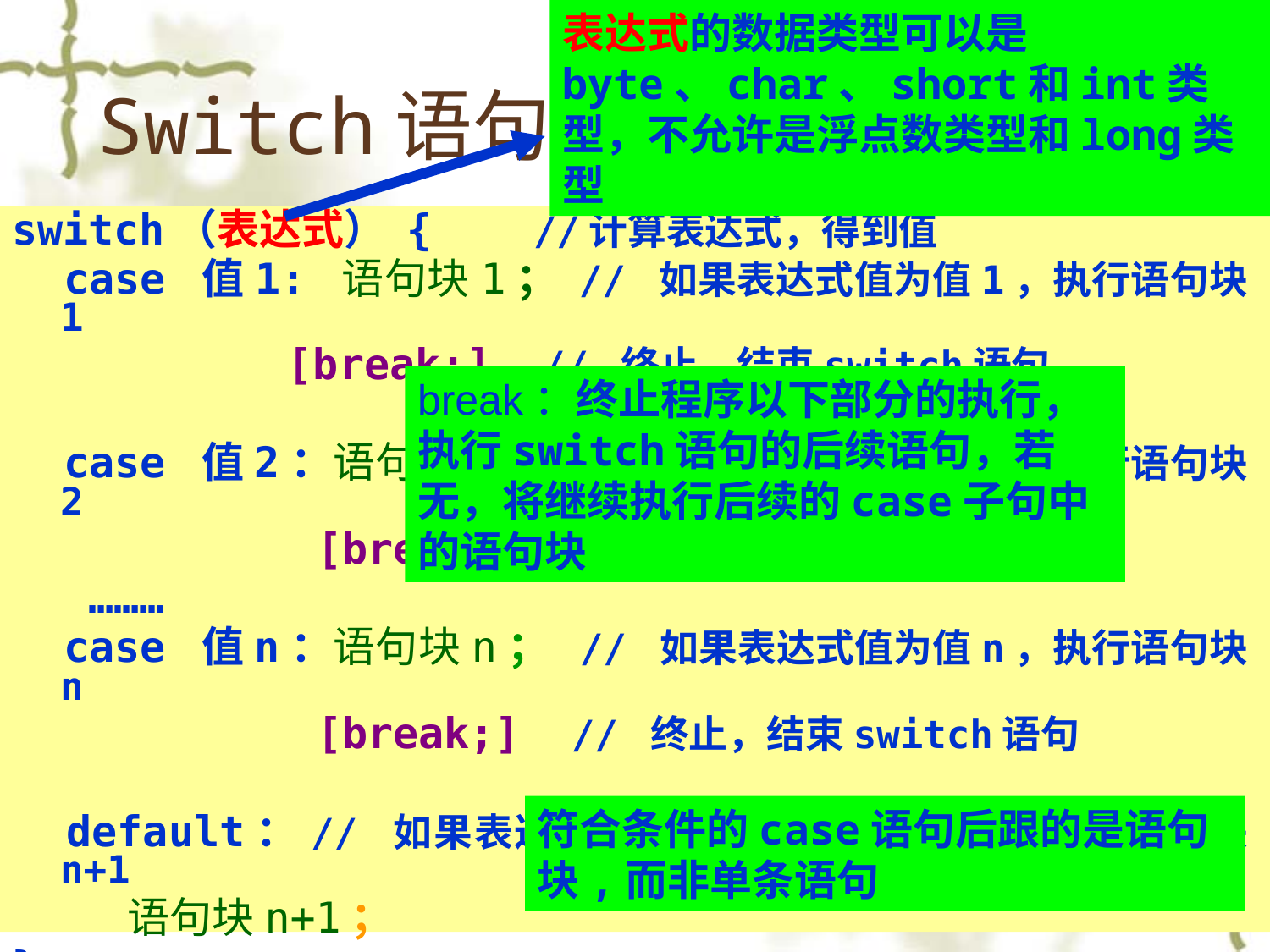

表达式的数据类型可以是byte、char、short和int类型，不允许是浮点数类型和long类型
Switch语句

switch（表达式） {    //计算表达式，得到值
  case 值1: 语句块1； // 如果表达式值为值1，执行语句块1
           [break;]  // 终止，结束switch语句

  case 值2：语句块2；  // 如果表达式值为值2，执行语句块2
            [break;] // 终止，结束switch语句
   ………
  case 值n：语句块n；  // 如果表达式值为值n，执行语句块n
            [break;]  // 终止，结束switch语句

  default：// 如果表达式值与值1～值n都不同，执行语句块n+1
           语句块n+1；
}
break：终止程序以下部分的执行，执行switch语句的后续语句，若无，将继续执行后续的case子句中的语句块
符合条件的case语句后跟的是语句块,而非单条语句